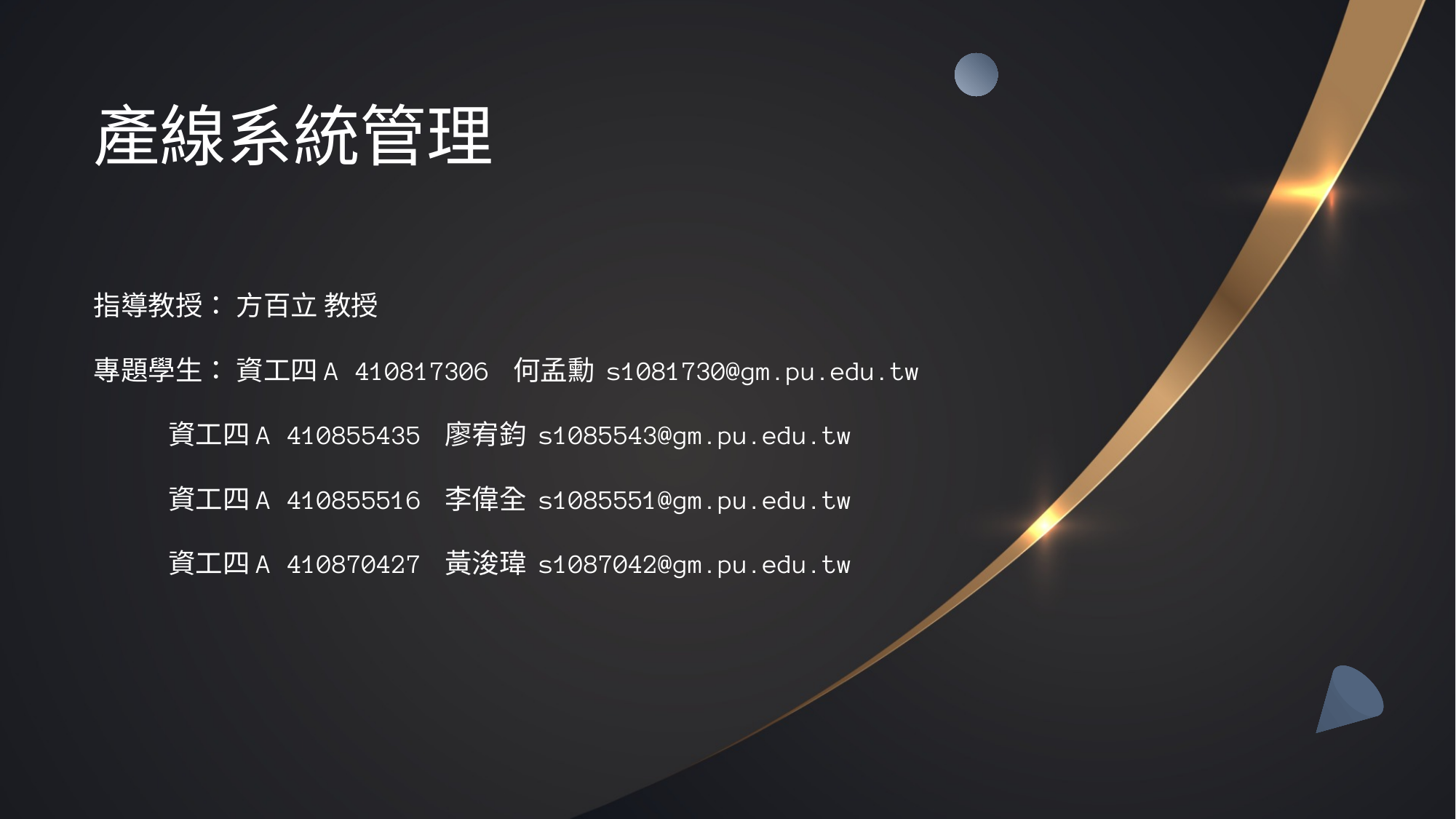

產線系統管理
指導教授： 方百立 教授
專題學生： 資工四A 410817306 何孟勳 s1081730@gm.pu.edu.tw
           資工四A 410855435 廖宥鈞 s1085543@gm.pu.edu.tw
           資工四A 410855516 李偉全 s1085551@gm.pu.edu.tw
           資工四A 410870427 黃浚瑋 s1087042@gm.pu.edu.tw